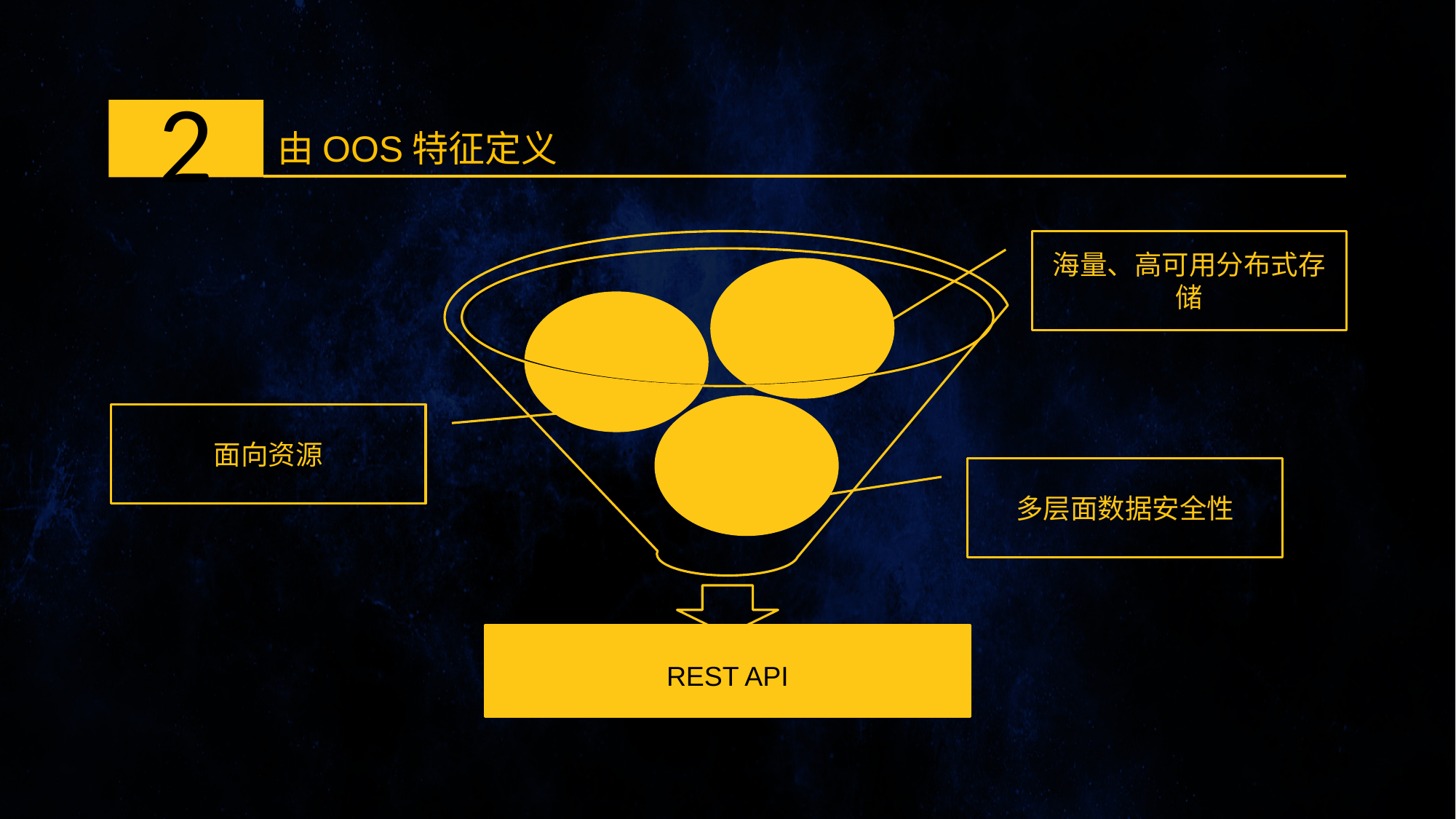

2
由OOS特征定义

REST API
海量、高可用分布式存储
面向资源
多层面数据安全性